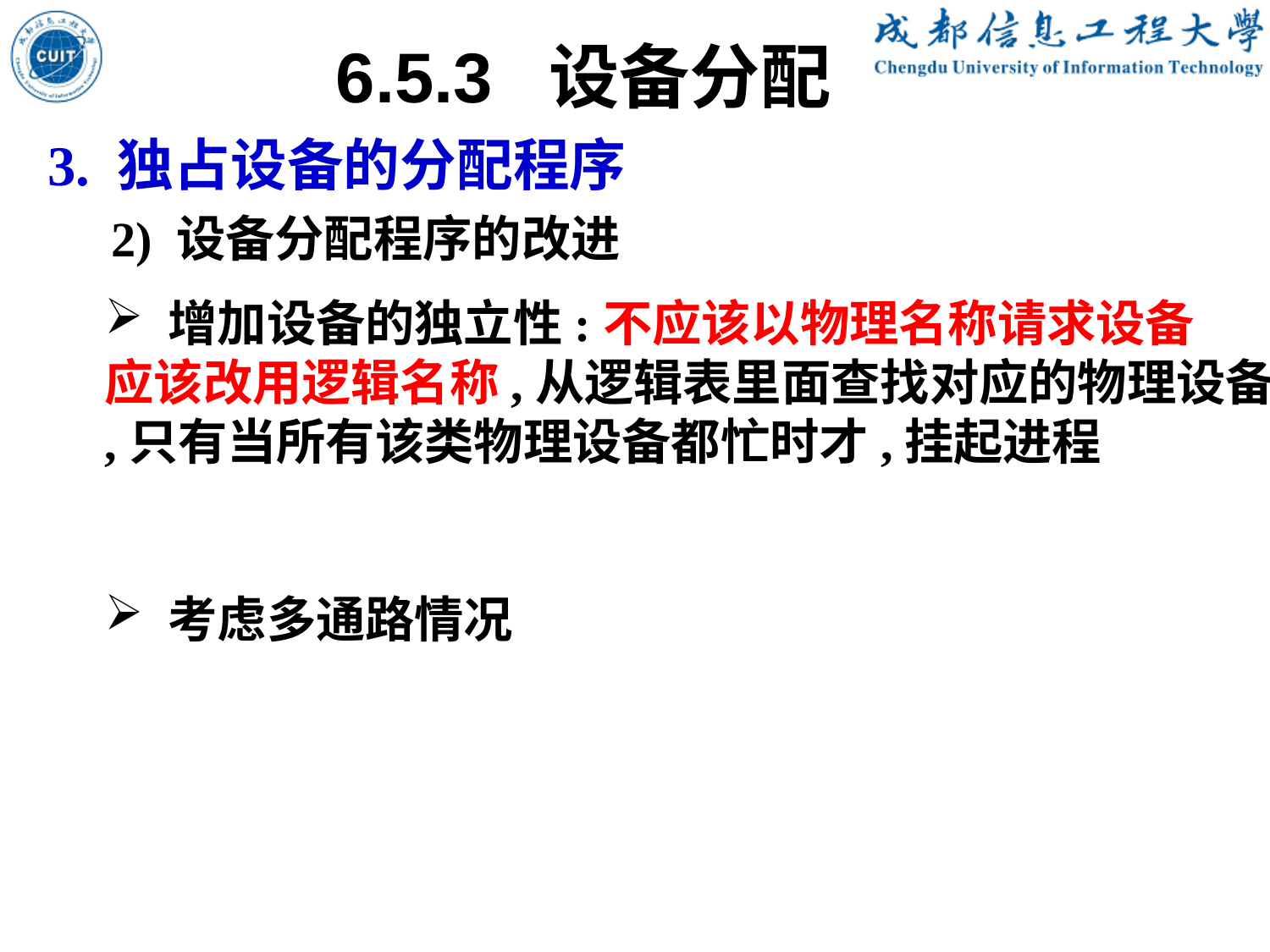

6.5.3  设备分配
3. 独占设备的分配程序
2) 设备分配程序的改进
增加设备的独立性:不应该以物理名称请求设备
应该改用逻辑名称,从逻辑表里面查找对应的物理设备
,只有当所有该类物理设备都忙时才,挂起进程

考虑多通路情况